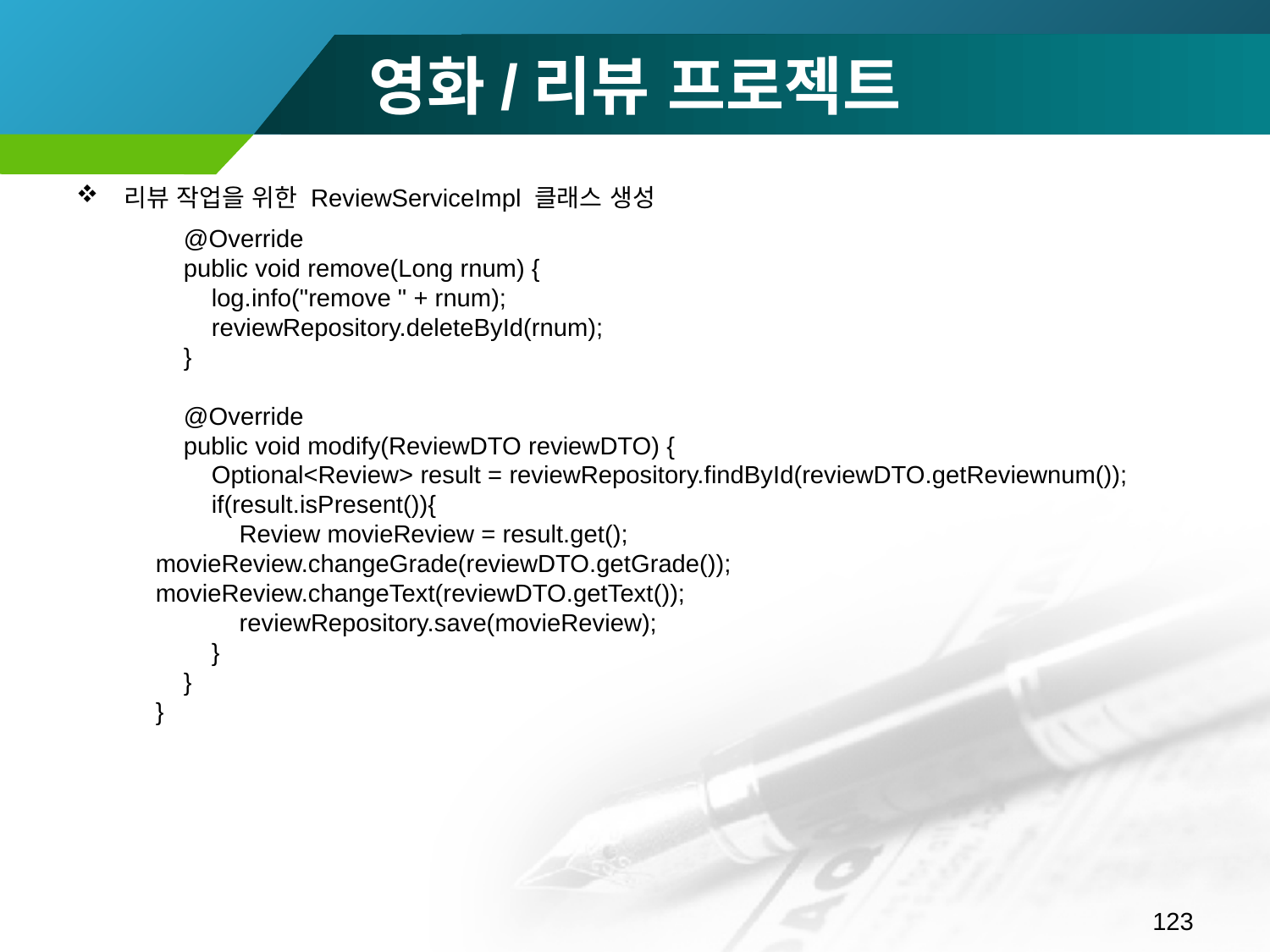

# 영화/리뷰 프로젝트
리뷰 작업을 위한 ReviewServiceImpl 클래스 생성
    @Override
    public void remove(Long rnum) {
        log.info("remove " + rnum);
        reviewRepository.deleteById(rnum);
    }

    @Override
    public void modify(ReviewDTO reviewDTO) {
        Optional<Review> result = reviewRepository.findById(reviewDTO.getReviewnum());
        if(result.isPresent()){
            Review movieReview = result.get(); movieReview.changeGrade(reviewDTO.getGrade()); movieReview.changeText(reviewDTO.getText());
            reviewRepository.save(movieReview);
        }
    }
}

123